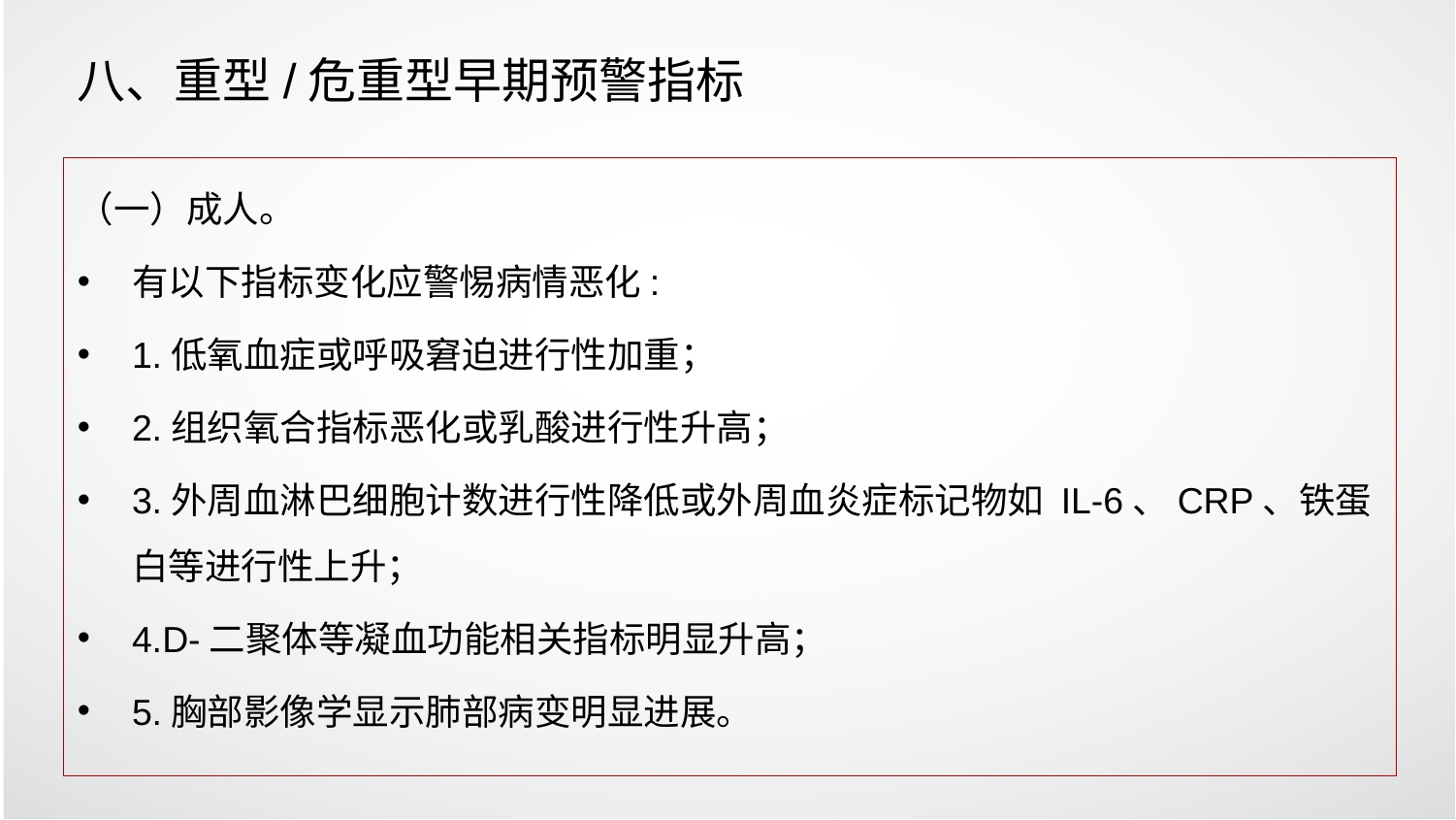

# 八、重型/危重型早期预警指标
（一）成人。
有以下指标变化应警惕病情恶化:
1.低氧血症或呼吸窘迫进行性加重；
2.组织氧合指标恶化或乳酸进行性升高；
3.外周血淋巴细胞计数进行性降低或外周血炎症标记物如 IL-6、CRP、铁蛋白等进行性上升；
4.D-二聚体等凝血功能相关指标明显升高；
5.胸部影像学显示肺部病变明显进展。